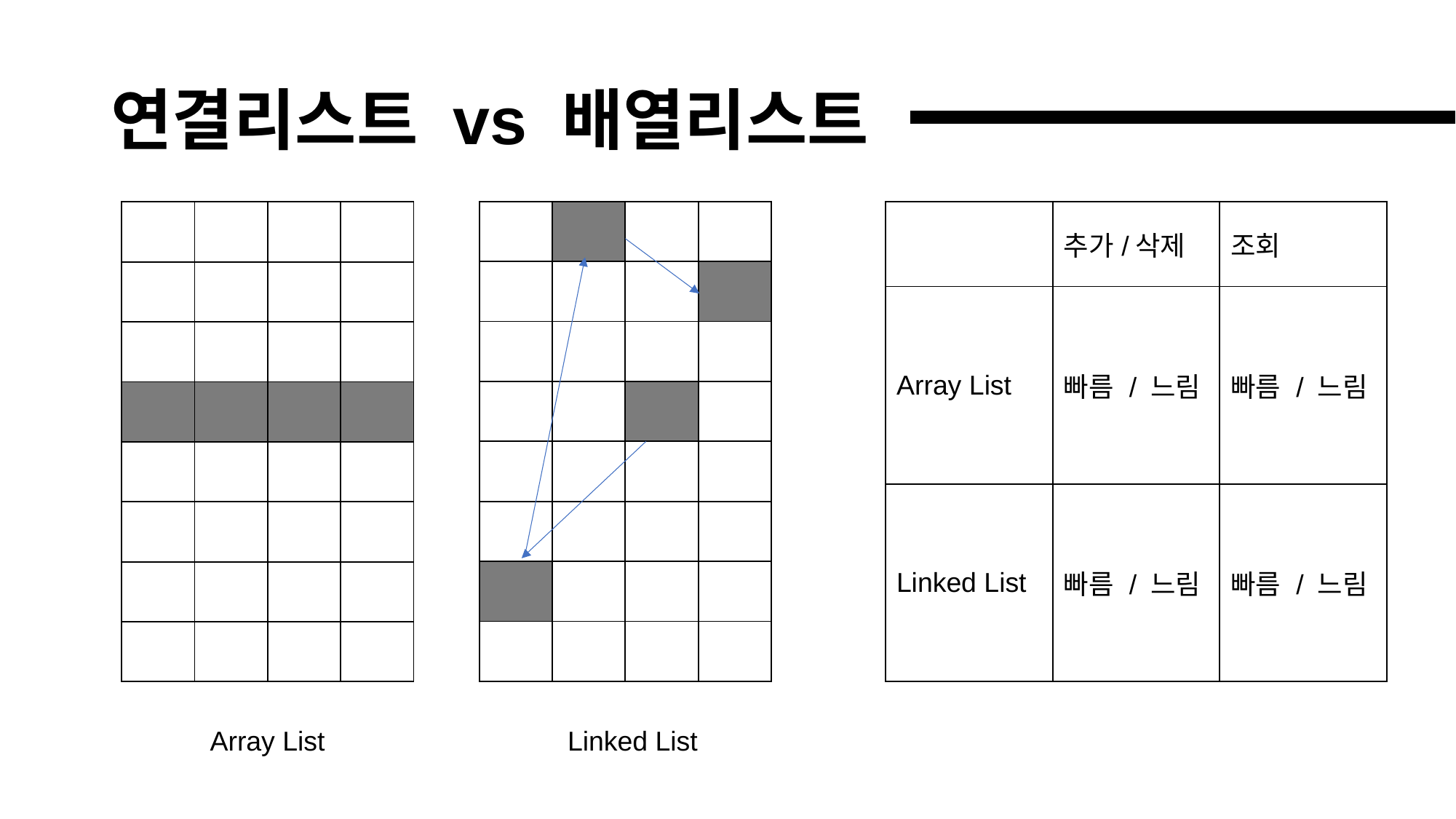

# 연결리스트 vs 배열리스트

|  |  |  |  |
| --- | --- | --- | --- |
|  |  |  |  |
|  |  |  |  |
|  |  |  |  |
|  |  |  |  |
|  |  |  |  |
|  |  |  |  |
|  |  |  |  |
|  | 추가/삭제 | 조회 |
| --- | --- | --- |
| Array List | 빠름 / 느림 | 빠름 / 느림 |
| Linked List | 빠름 / 느림 | 빠름 / 느림 |
|  |  |  |  |
| --- | --- | --- | --- |
|  |  |  |  |
|  |  |  |  |
|  |  |  |  |
|  |  |  |  |
|  |  |  |  |
|  |  |  |  |
|  |  |  |  |
Array List
Linked List